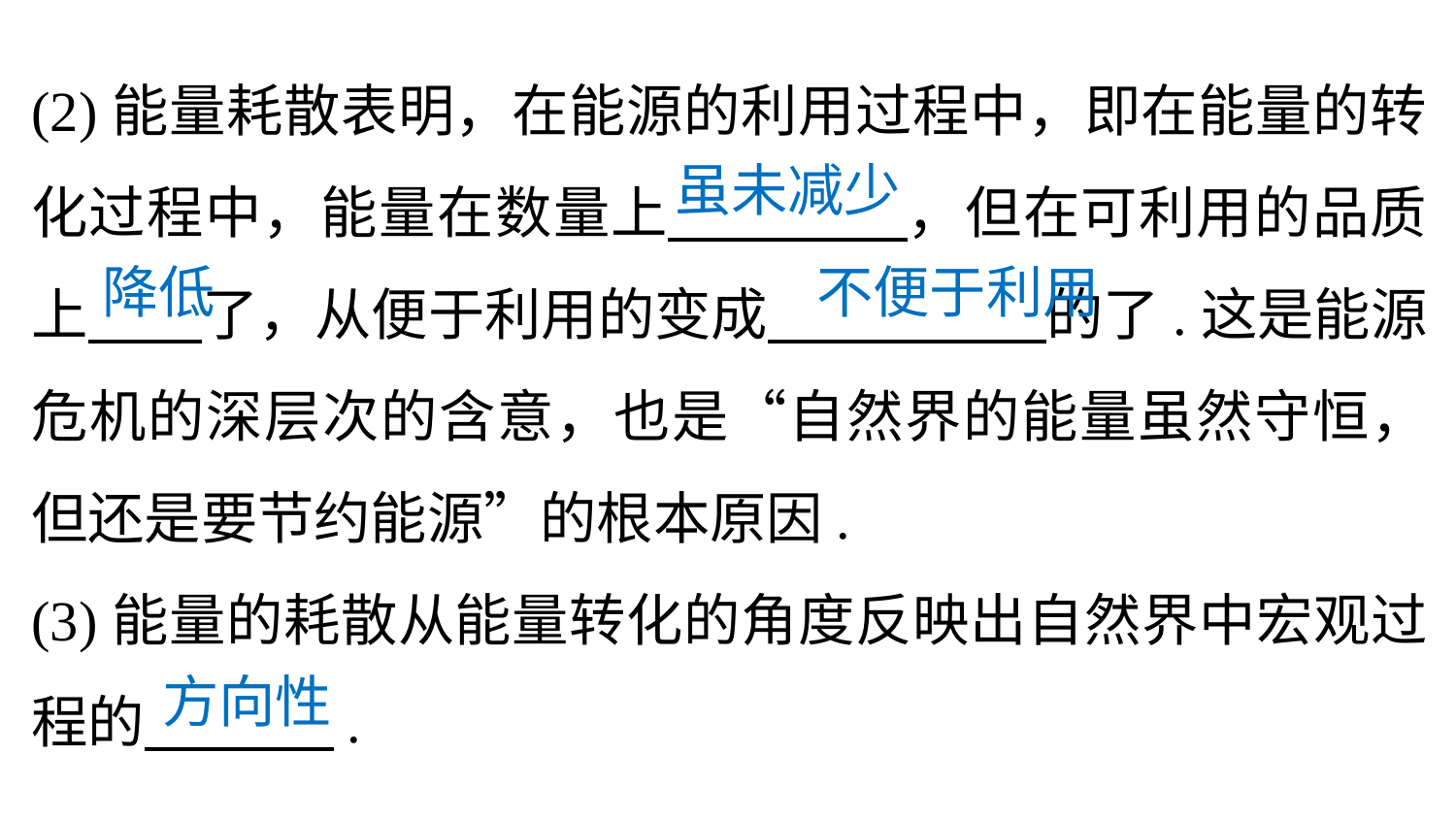

(2)能量耗散表明，在能源的利用过程中，即在能量的转化过程中，能量在数量上                 ，但在可利用的品质上         了，从便于利用的变成                      的了.这是能源危机的深层次的含意，也是“自然界的能量虽然守恒，但还是要节约能源”的根本原因.
(3)能量的耗散从能量转化的角度反映出自然界中宏观过程的               .
虽未减少
降低
不便于利用
方向性